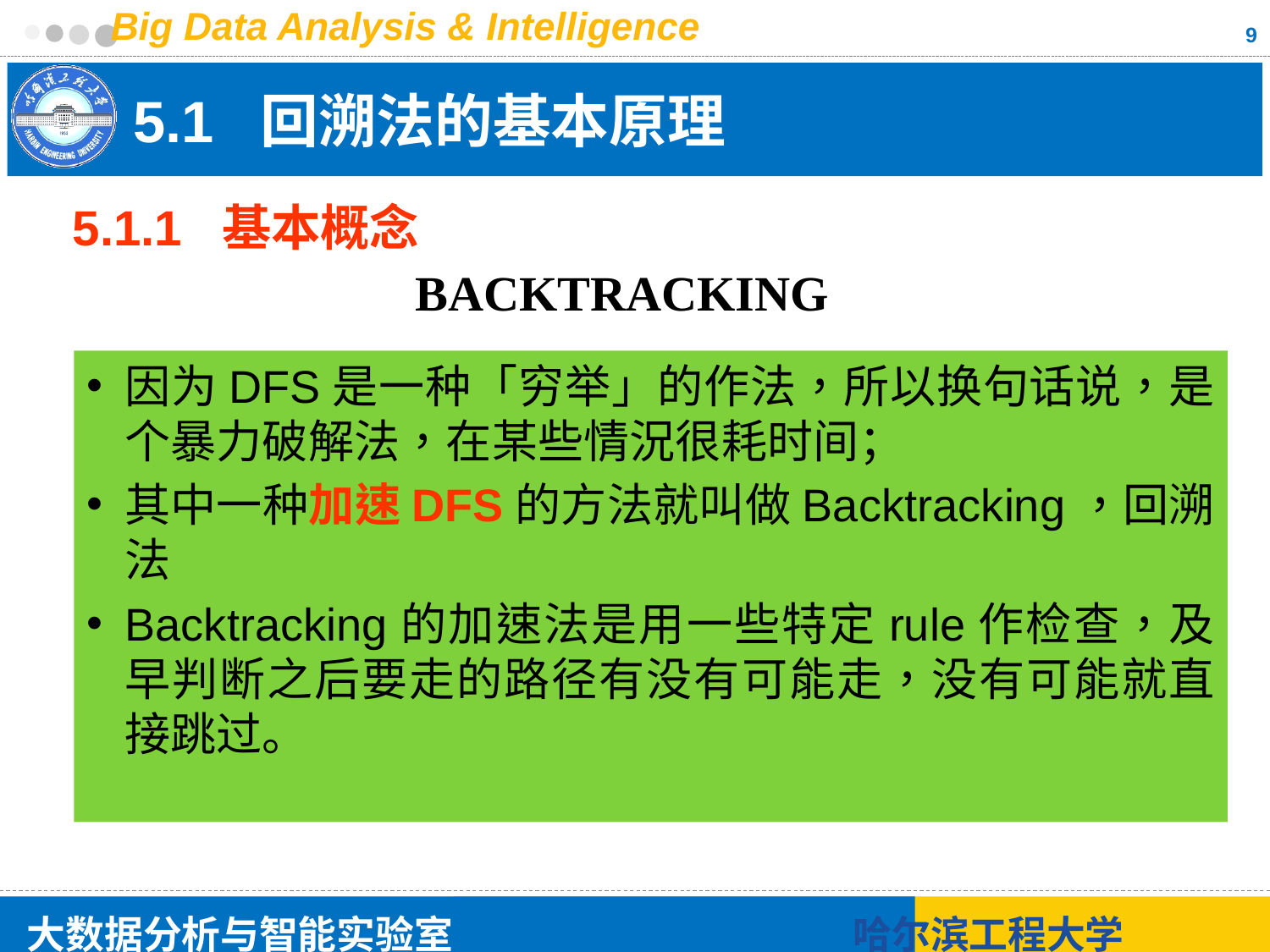

9
# 5.1  回溯法的基本原理
5.1.1  基本概念
BACKTRACKING
因为DFS是一种「穷举」的作法，所以换句话说，是个暴力破解法，在某些情況很耗时间；
其中一种加速DFS的方法就叫做Backtracking，回溯法
Backtracking的加速法是用一些特定rule作检查，及早判断之后要走的路径有没有可能走，没有可能就直接跳过。